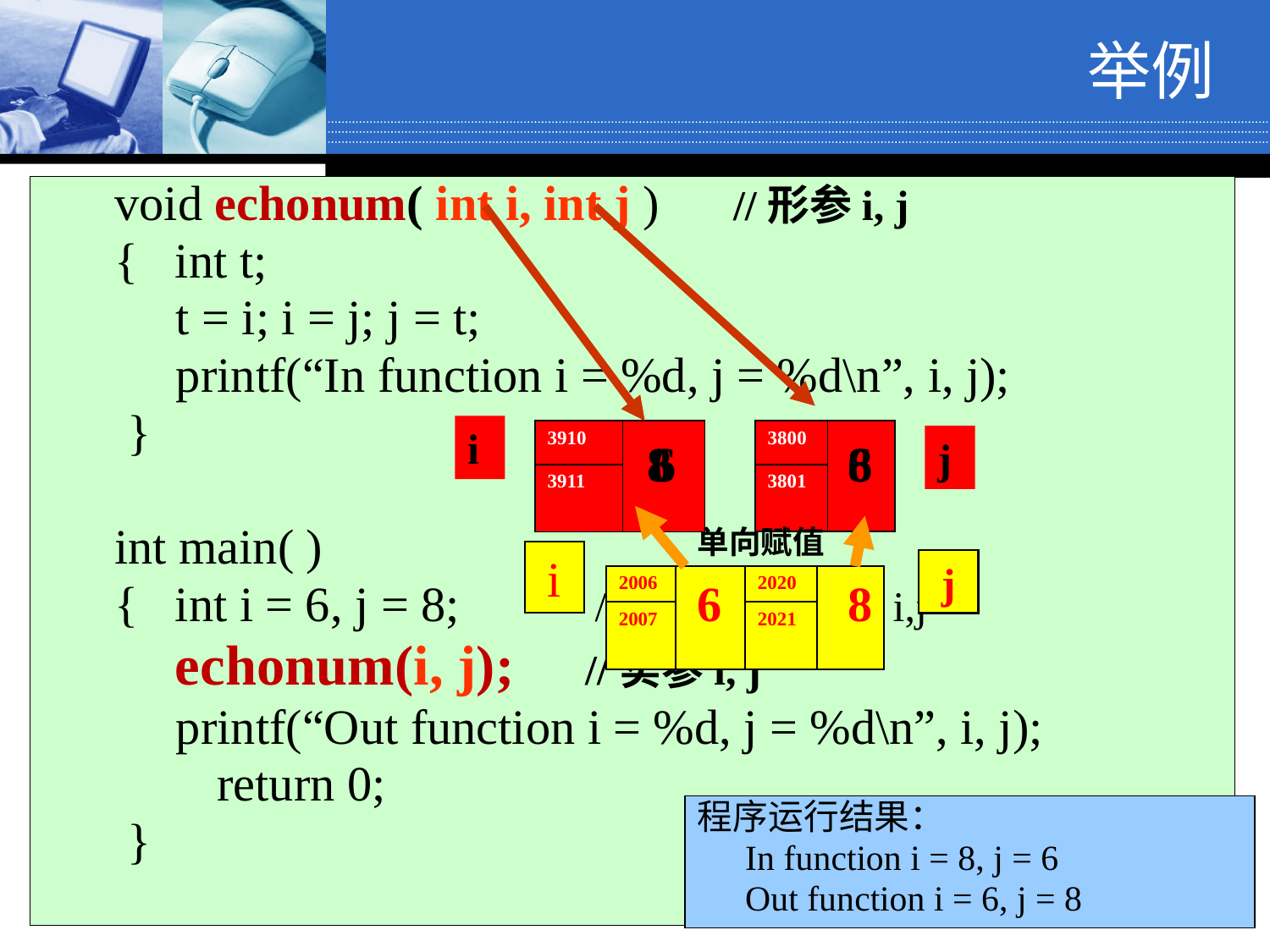

举例
	  void echonum( int i, int j )      //形参i, j
	  {   int t;
	       t = i; i = j; j = t;
	       printf(“In function i = %d, j = %d\n”, i, j);
	   }

	  int main( )
	  {   int i = 6, j = 8;           //main函数中的i,j
	      echonum(i, j);     //实参i, j
	       printf(“Out function i = %d, j = %d\n”, i, j);
		return 0;
	   }

i
| 3910 |  |
| --- | --- |
| 3911 |  |
| 3800 |  |
| --- | --- |
| 3801 |  |
j
8
6
8
6

单向赋值

i
j
| 2006 |  |
| --- | --- |
| 2007 |  |
6
| 2020 |  |
| --- | --- |
| 2021 |  |
8
程序运行结果：
	In function i = 8, j = 6
	Out function i = 6, j = 8